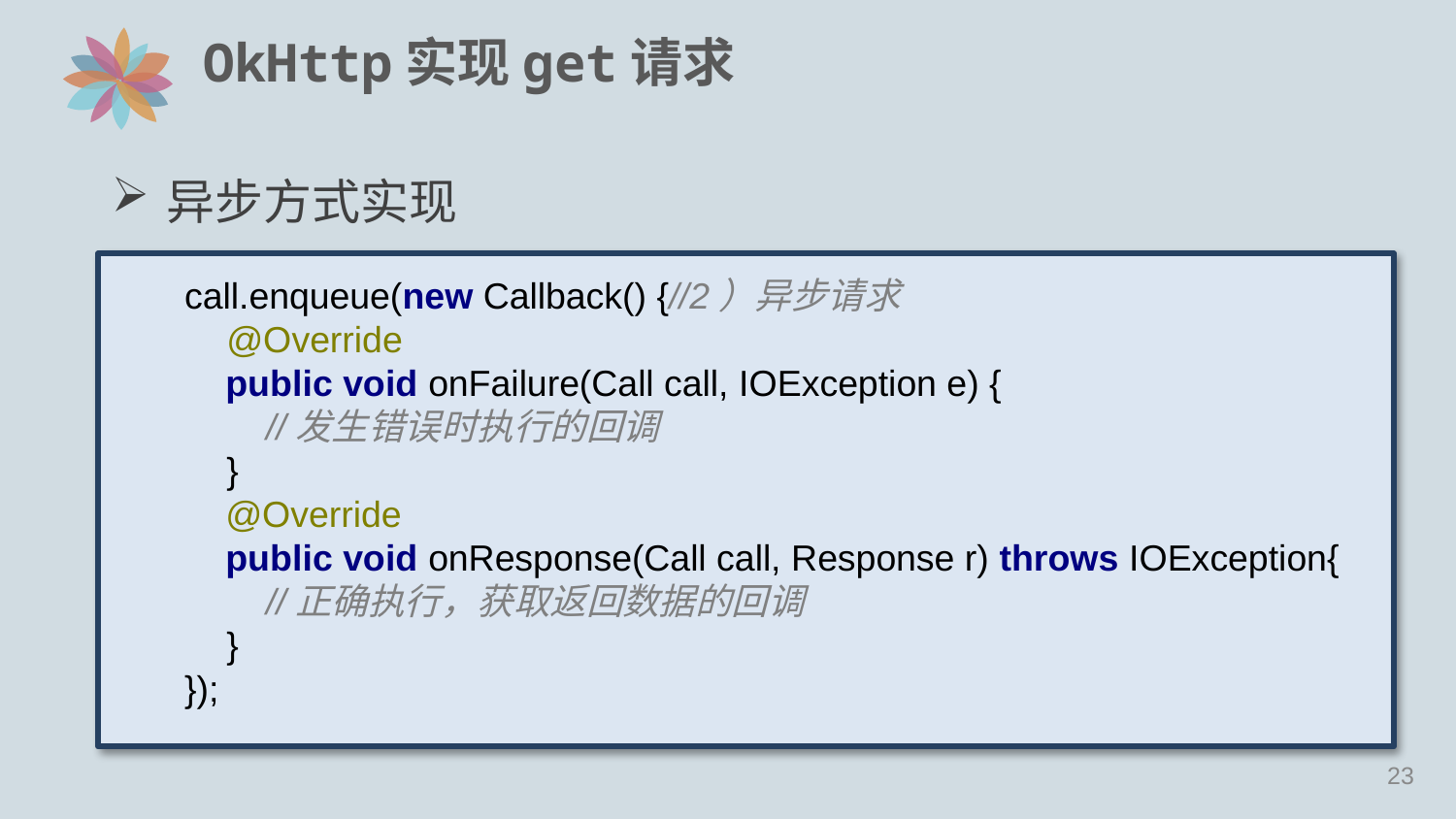

# OkHttp实现get请求
异步方式实现

call.enqueue(new Callback() {//2）异步请求
    @Override
    public void onFailure(Call call, IOException e) {
        //发生错误时执行的回调
    }
    @Override
    public void onResponse(Call call, Response r) throws IOException{
        //正确执行，获取返回数据的回调
    }
});

23